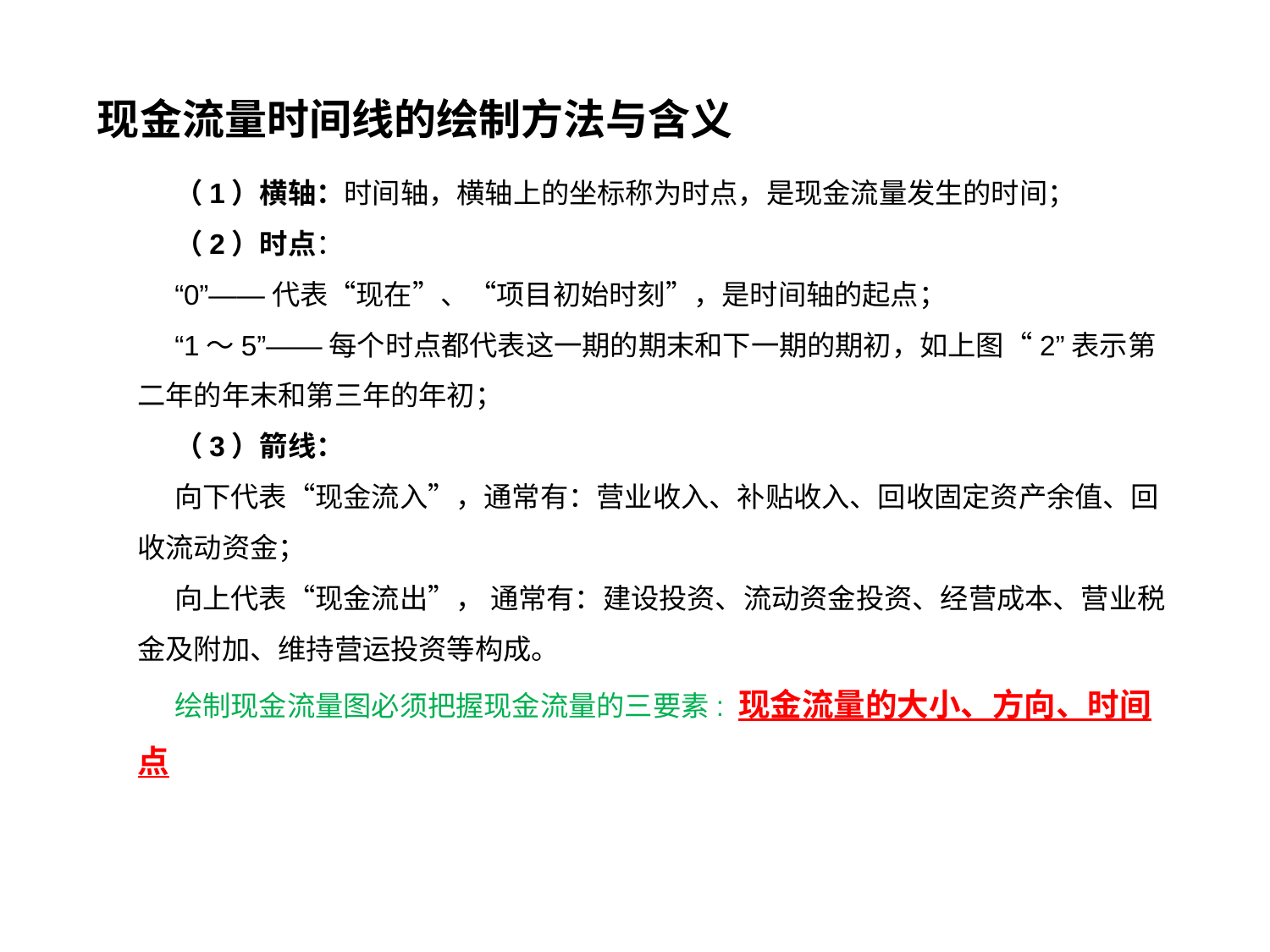

现金流量时间线的绘制方法与含义
（1）横轴：时间轴，横轴上的坐标称为时点，是现金流量发生的时间；
（2）时点：
“0”——代表“现在”、“项目初始时刻”，是时间轴的起点；
“1～5”——每个时点都代表这一期的期末和下一期的期初，如上图“2”表示第二年的年末和第三年的年初；
（3）箭线：
向下代表“现金流入”，通常有：营业收入、补贴收入、回收固定资产余值、回收流动资金；
向上代表“现金流出”， 通常有：建设投资、流动资金投资、经营成本、营业税金及附加、维持营运投资等构成。
绘制现金流量图必须把握现金流量的三要素: 现金流量的大小、方向、时间点